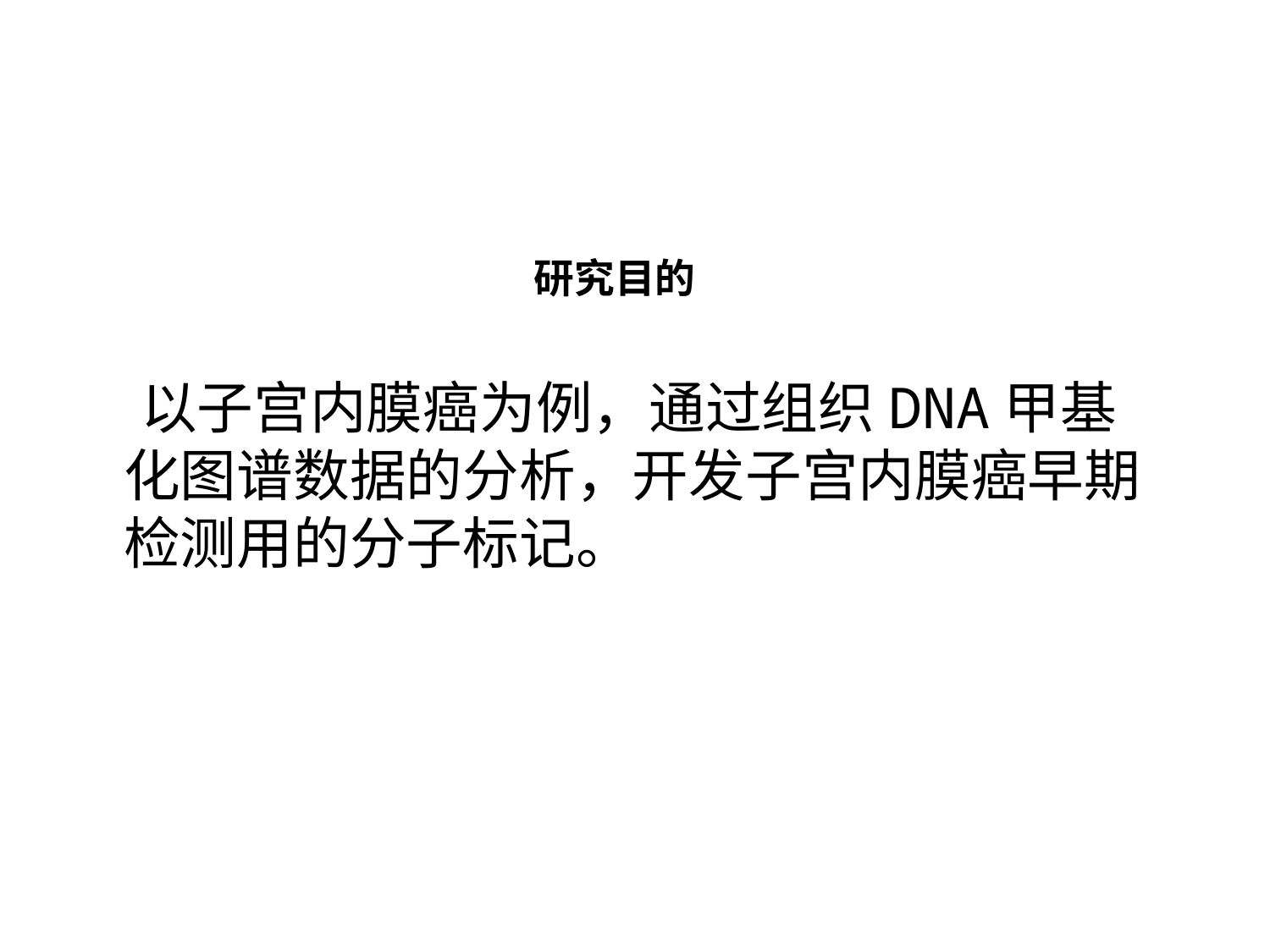

# 研究目的
    以子宫内膜癌为例，通过组织DNA甲基化图谱数据的分析，开发子宫内膜癌早期检测用的分子标记。